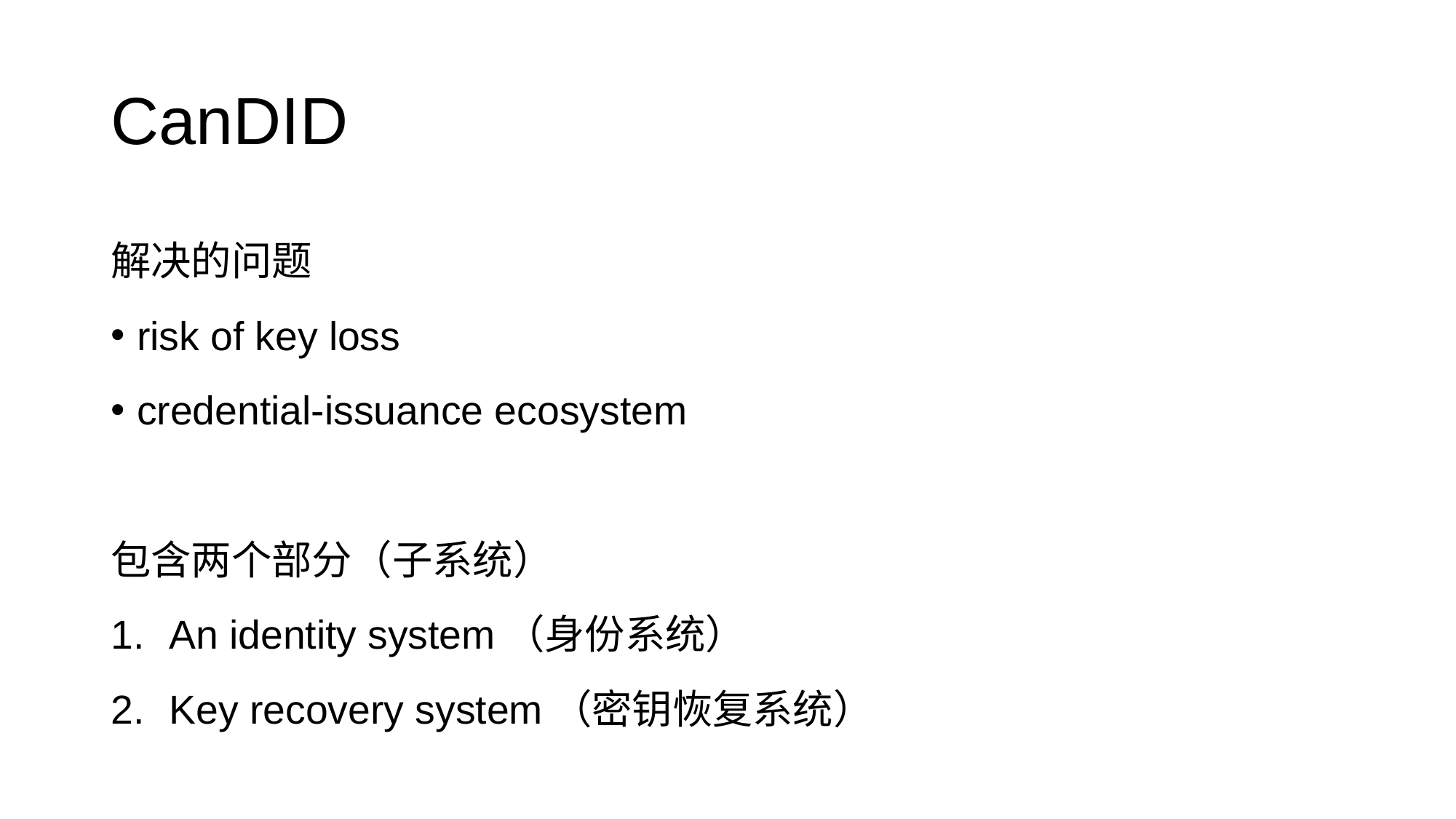

# CanDID
解决的问题
risk of key loss
credential-issuance ecosystem

包含两个部分（子系统）
An identity system（身份系统）
Key recovery system（密钥恢复系统）